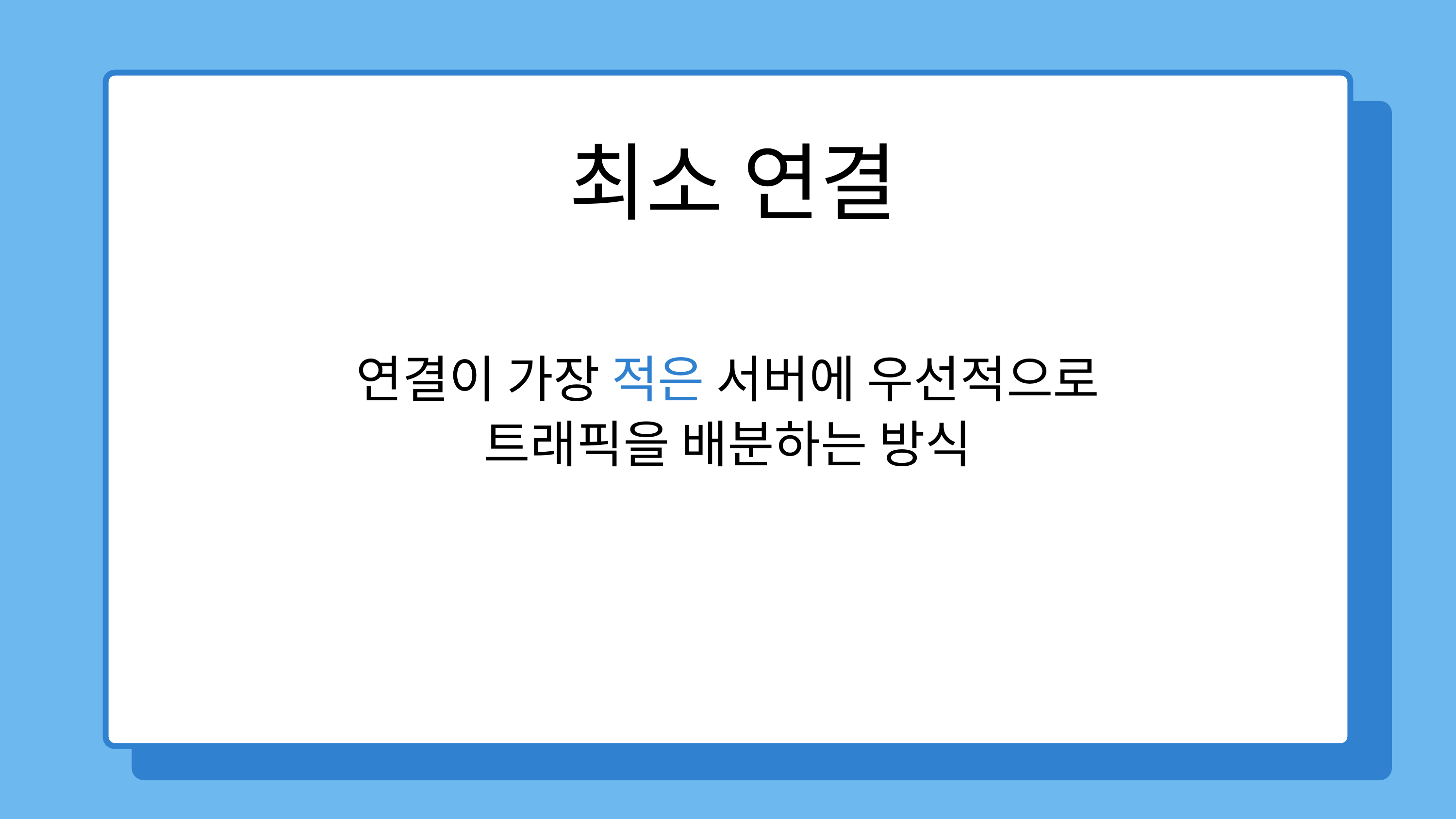

최소 연결
연결이 가장 적은 서버에 우선적으로 트래픽을 배분하는 방식